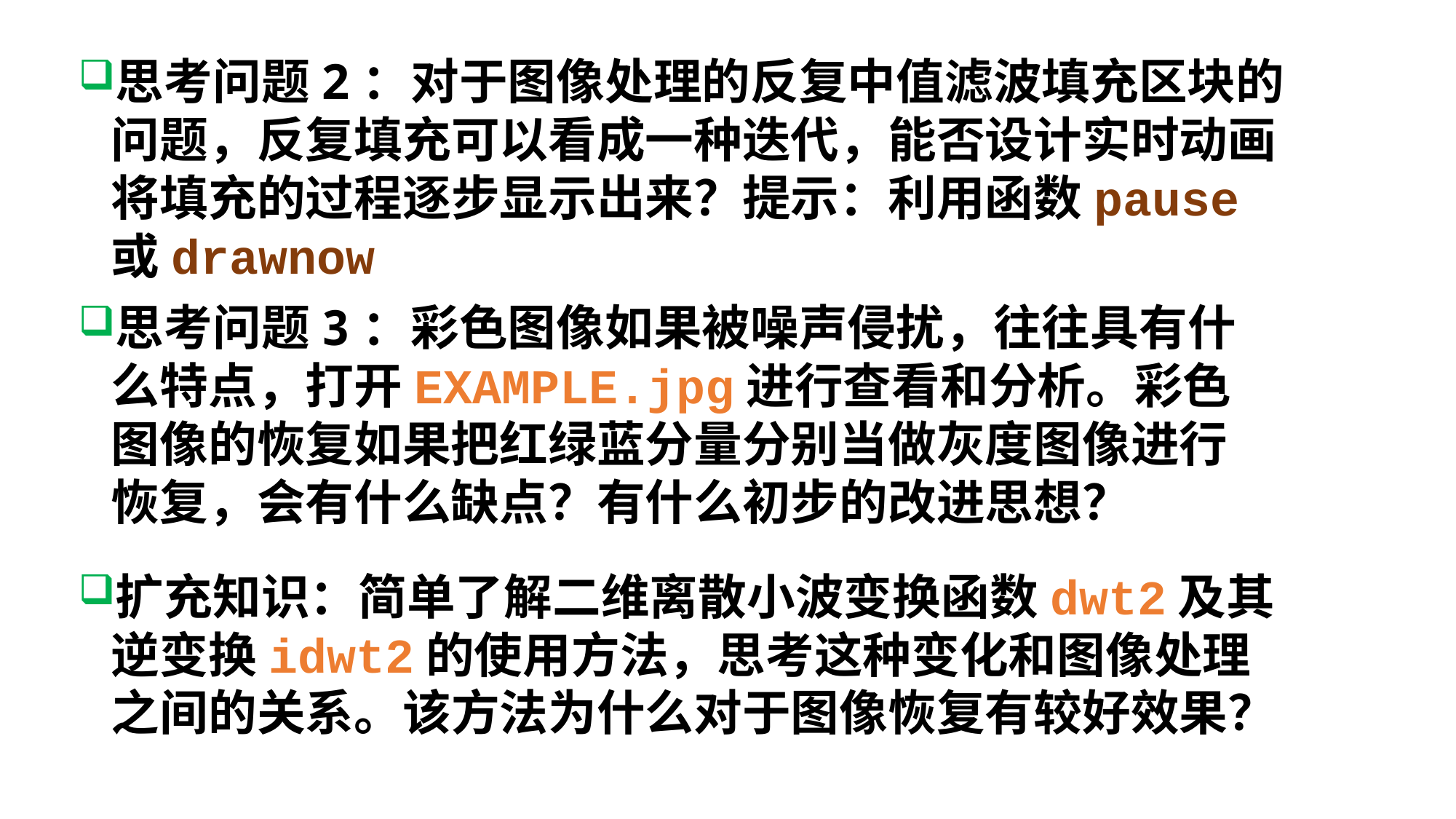

思考问题2：对于图像处理的反复中值滤波填充区块的问题，反复填充可以看成一种迭代，能否设计实时动画将填充的过程逐步显示出来？提示：利用函数pause或drawnow
思考问题3：彩色图像如果被噪声侵扰，往往具有什么特点，打开EXAMPLE.jpg进行查看和分析。彩色图像的恢复如果把红绿蓝分量分别当做灰度图像进行恢复，会有什么缺点？有什么初步的改进思想？
扩充知识：简单了解二维离散小波变换函数dwt2及其逆变换idwt2的使用方法，思考这种变化和图像处理之间的关系。该方法为什么对于图像恢复有较好效果？